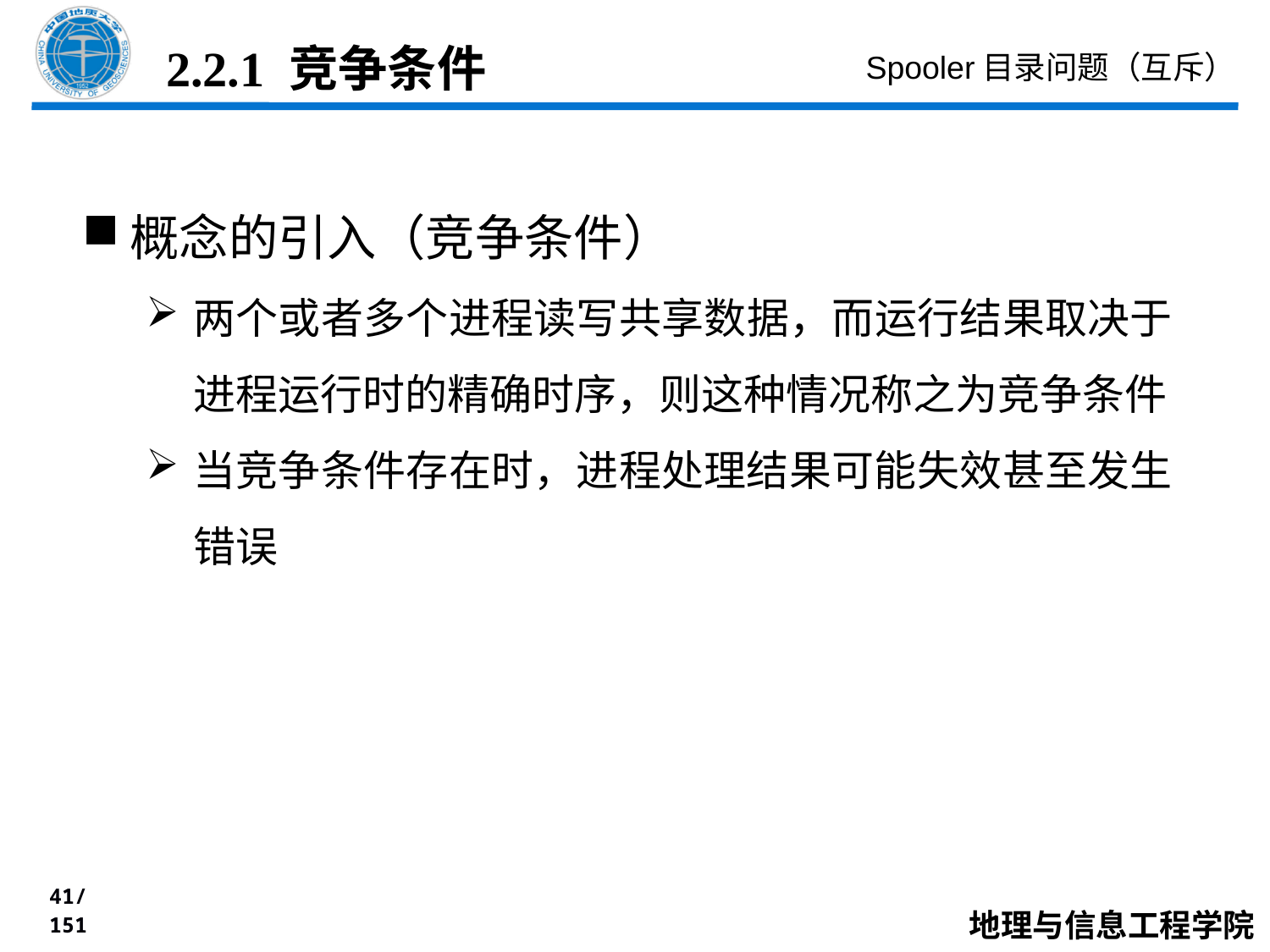

2.2.1 竞争条件
Spooler目录问题（互斥）
概念的引入（竞争条件）
两个或者多个进程读写共享数据，而运行结果取决于进程运行时的精确时序，则这种情况称之为竞争条件
当竞争条件存在时，进程处理结果可能失效甚至发生错误